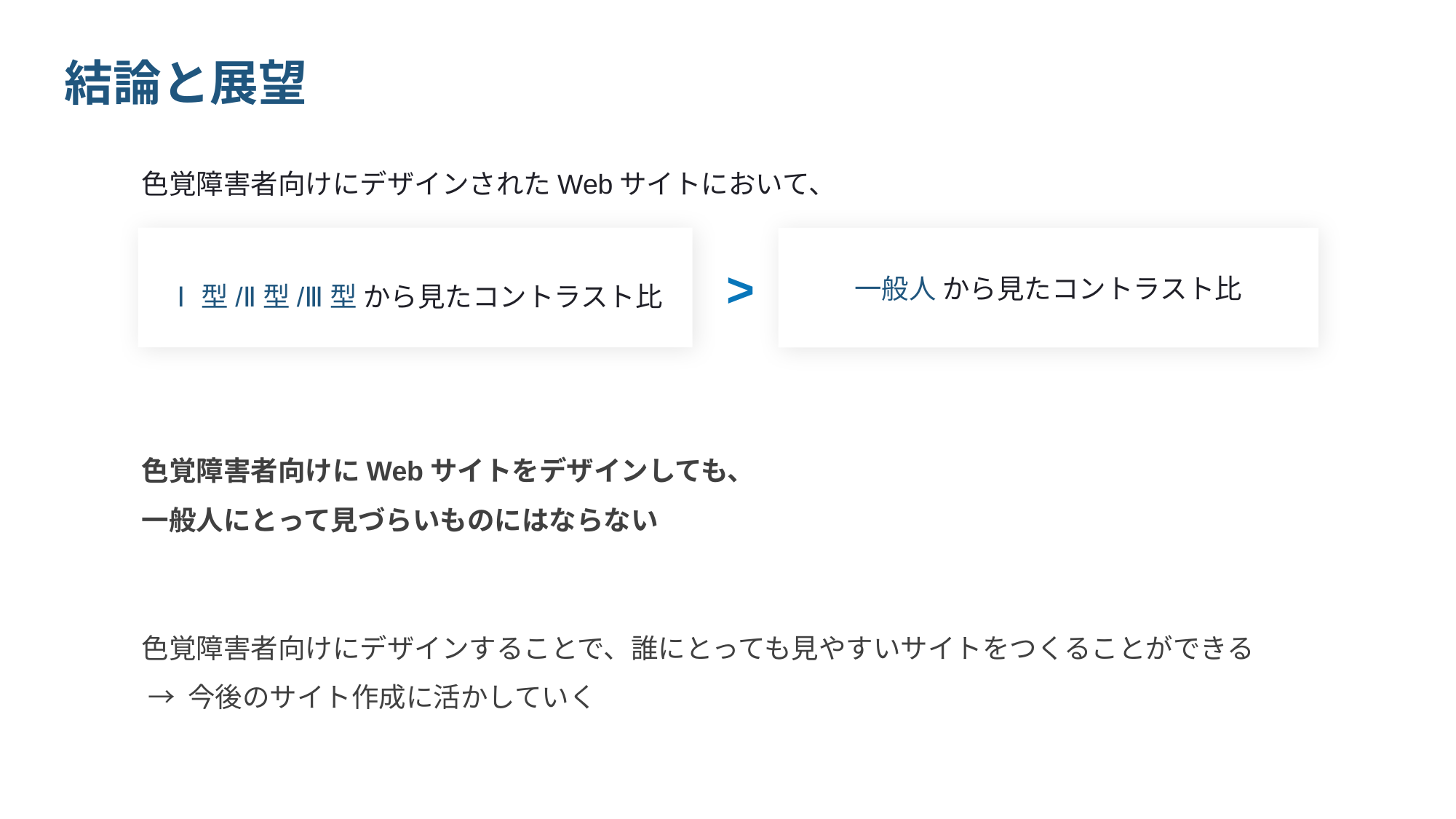

結論と展望
色覚障害者向けにデザインされたWebサイトにおいて、
Ⅰ型/Ⅱ型/Ⅲ型 から見たコントラスト比
一般人 から見たコントラスト比
>
色覚障害者向けにWebサイトをデザインしても、
一般人にとって見づらいものにはならない
色覚障害者向けにデザインすることで、誰にとっても見やすいサイトをつくることができる
 → 今後のサイト作成に活かしていく